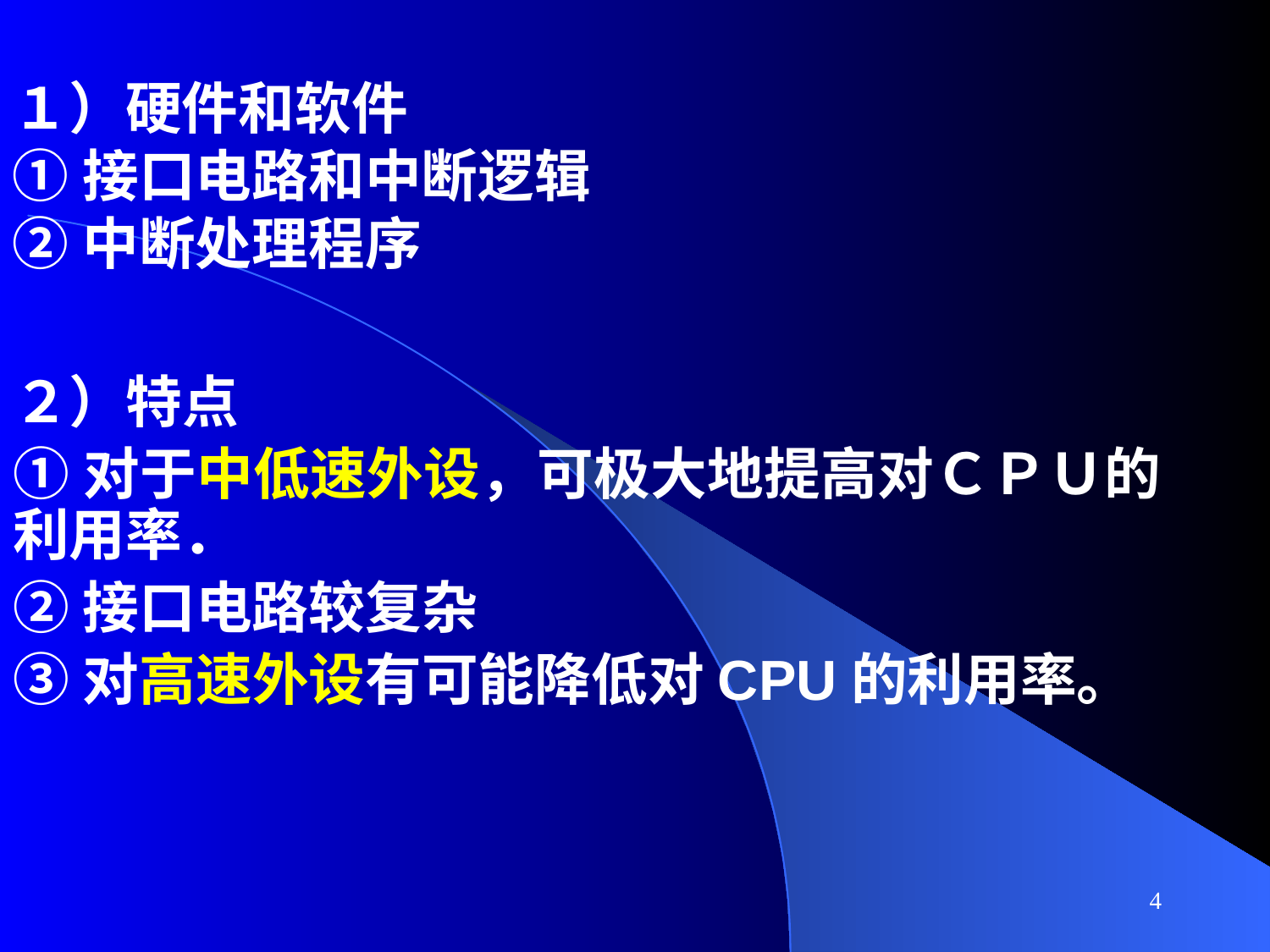

１）硬件和软件
①接口电路和中断逻辑
②中断处理程序
２）特点
①对于中低速外设，可极大地提高对ＣＰＵ的利用率．
②接口电路较复杂
③对高速外设有可能降低对CPU的利用率。
4